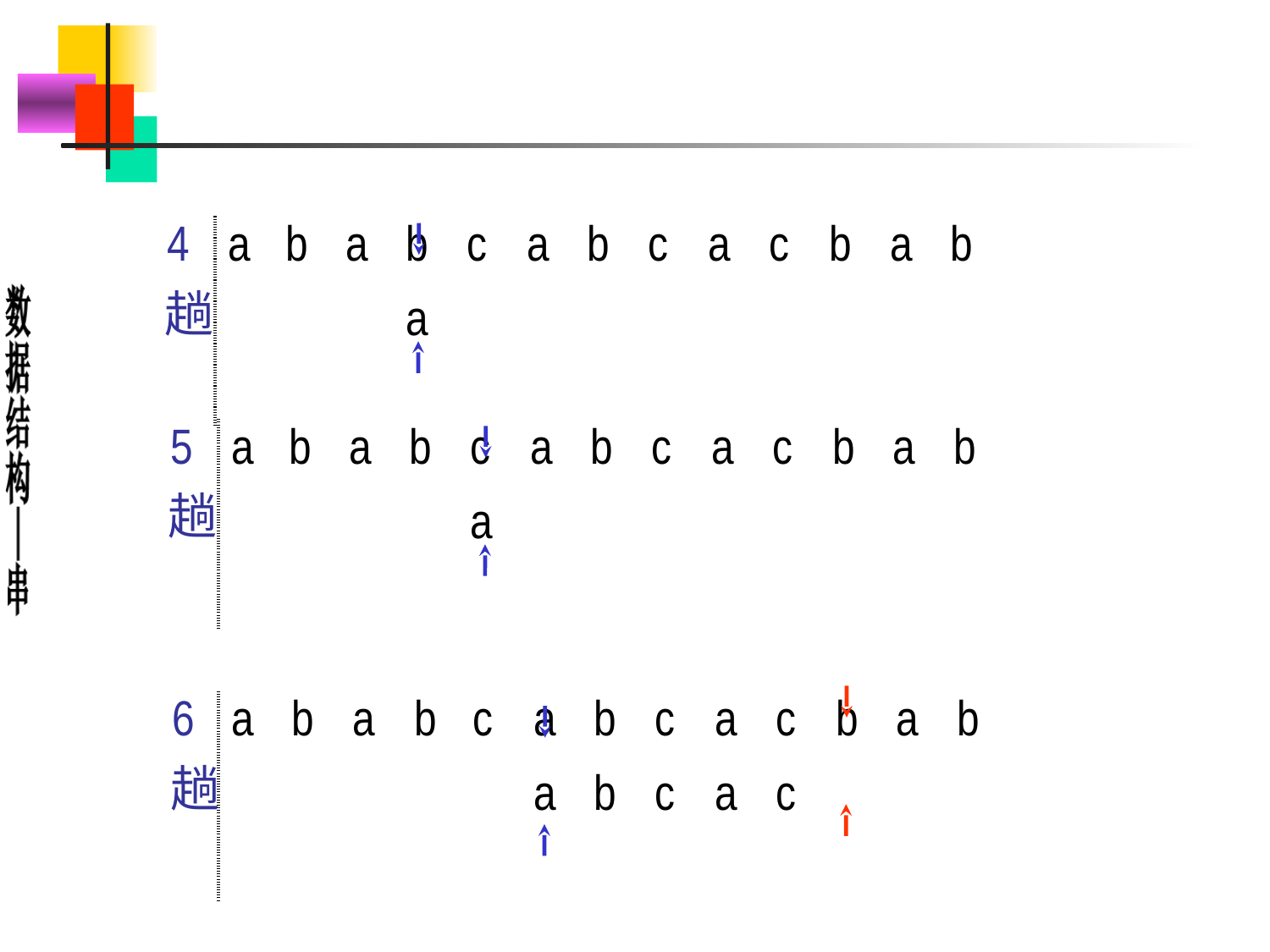

#
| 4趟 | a | b | a | b | c | a | b | c | a | c | b | a | b |
| --- | --- | --- | --- | --- | --- | --- | --- | --- | --- | --- | --- | --- | --- |
|  |  |  |  | a |  |  |  |  |  |  |  |  |  |

| 5趟 | a | b | a | b | c | a | b | c | a | c | b | a | b |
| --- | --- | --- | --- | --- | --- | --- | --- | --- | --- | --- | --- | --- | --- |
|  |  |  |  |  | a |  |  |  |  |  |  |  |  |

| 6趟 | a | b | a | b | c | a | b | c | a | c | b | a | b |
| --- | --- | --- | --- | --- | --- | --- | --- | --- | --- | --- | --- | --- | --- |
|  |  |  |  |  |  | a | b | c | a | c |  |  |  |